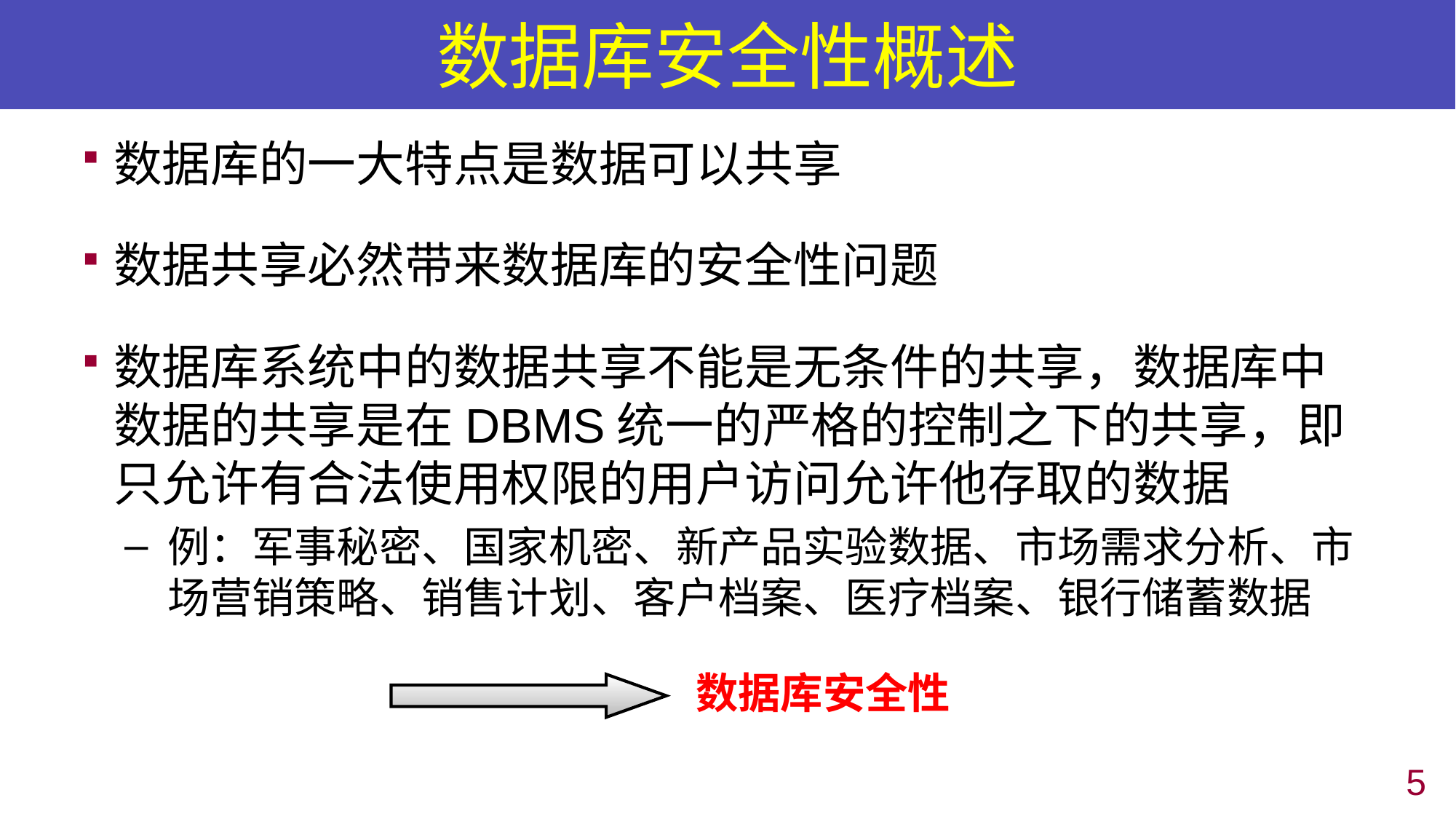

# 数据库安全性概述
数据库的一大特点是数据可以共享

数据共享必然带来数据库的安全性问题

数据库系统中的数据共享不能是无条件的共享，数据库中数据的共享是在DBMS统一的严格的控制之下的共享，即只允许有合法使用权限的用户访问允许他存取的数据
例：军事秘密、国家机密、新产品实验数据、市场需求分析、市场营销策略、销售计划、客户档案、医疗档案、银行储蓄数据

数据库安全性

5